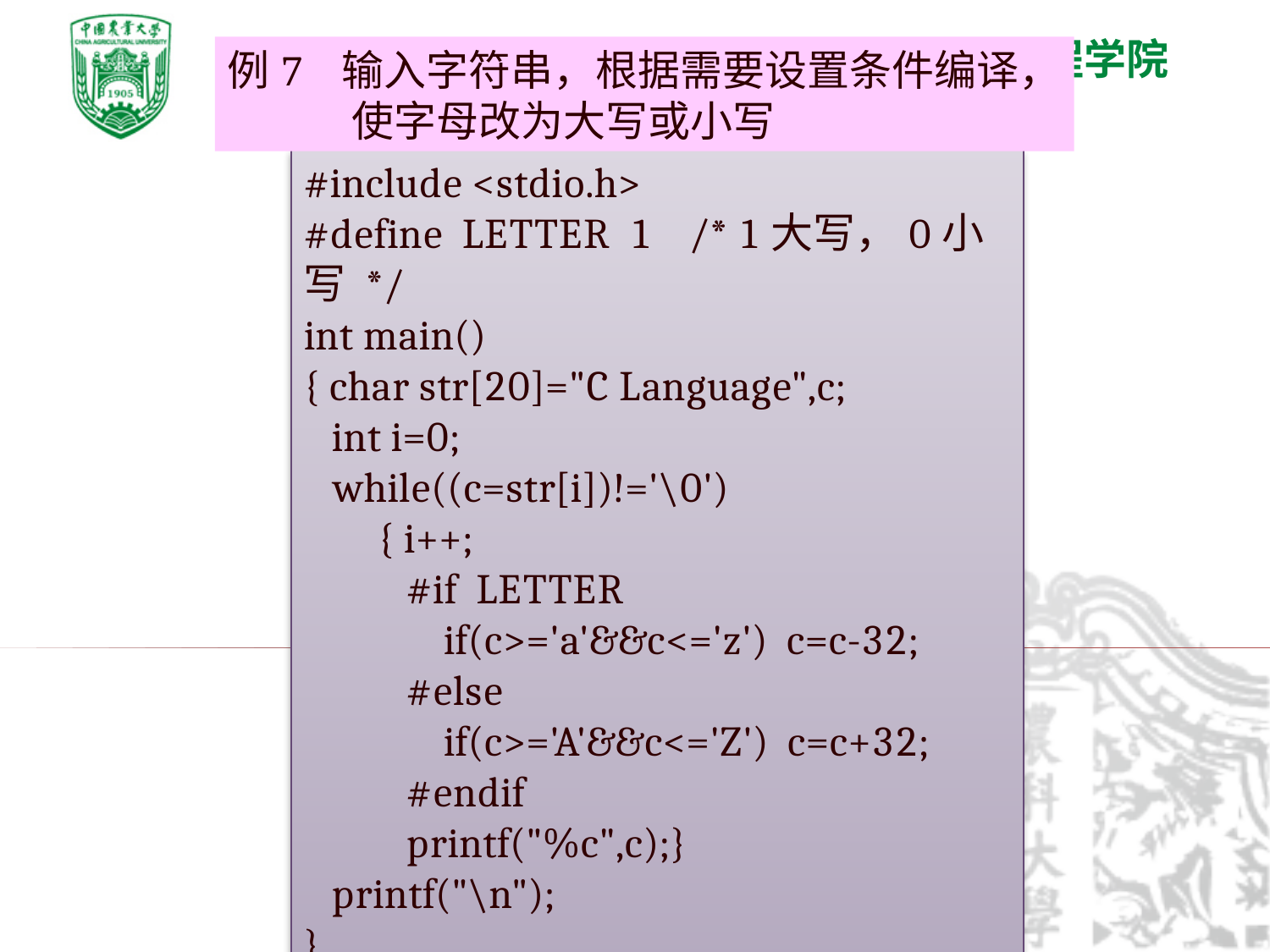

例7   输入字符串，根据需要设置条件编译，
            使字母改为大写或小写
#include <stdio.h>
#define  LETTER  1    /* 1大写，0小写 */
int main()
{ char str[20]="C Language",c;
   int i=0;
   while((c=str[i])!='\0')
        { i++;
           #if  LETTER
               if(c>='a'&&c<='z')  c=c-32;
           #else
               if(c>='A'&&c<='Z')  c=c+32;
           #endif
           printf("%c",c);}
   printf("\n");
}